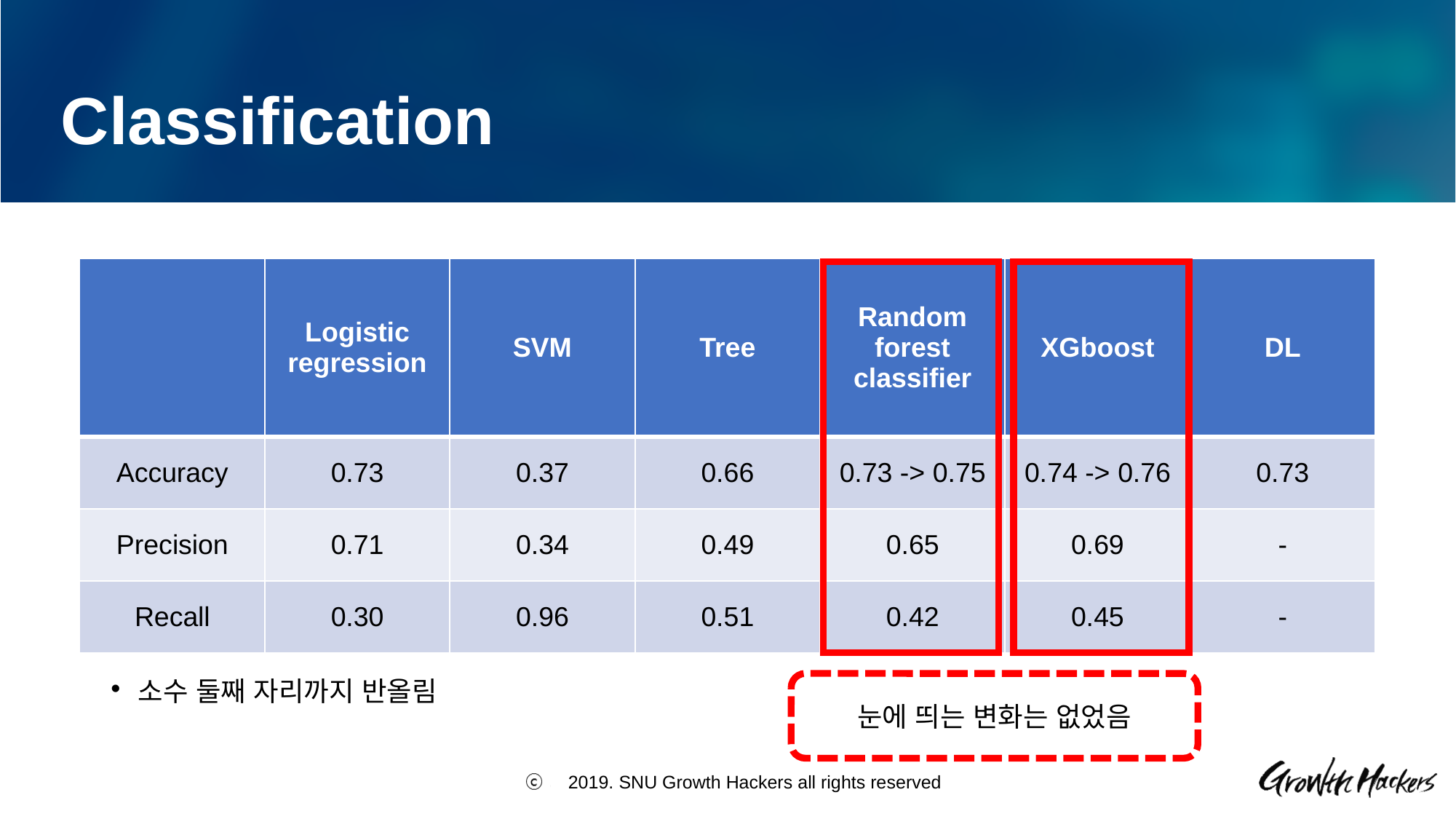

# Classification
|  | Logistic regression | SVM | Tree | Random forest classifier | XGboost | DL |
| --- | --- | --- | --- | --- | --- | --- |
| Accuracy | 0.73 | 0.37 | 0.66 | 0.73 -> 0.75 | 0.74 -> 0.76 | 0.73 |
| Precision | 0.71 | 0.34 | 0.49 | 0.65 | 0.69 | - |
| Recall | 0.30 | 0.96 | 0.51 | 0.42 | 0.45 | - |

소수 둘째 자리까지 반올림

눈에 띄는 변화는 없었음